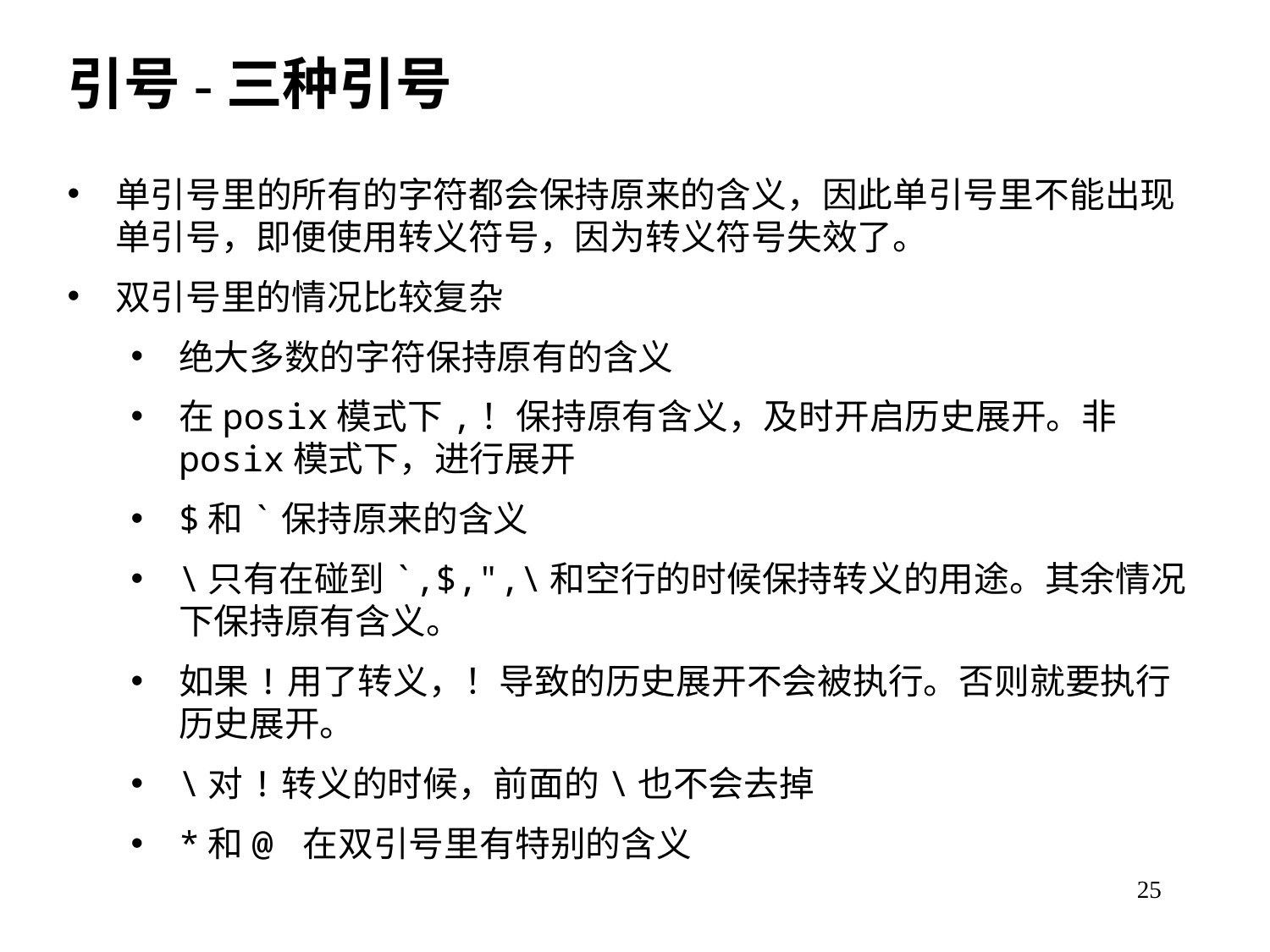

引号-三种引号
单引号里的所有的字符都会保持原来的含义，因此单引号里不能出现单引号，即便使用转义符号，因为转义符号失效了。
双引号里的情况比较复杂
绝大多数的字符保持原有的含义
在posix模式下,！保持原有含义，及时开启历史展开。非posix模式下，进行展开
$和`保持原来的含义
\只有在碰到`,$,",\和空行的时候保持转义的用途。其余情况下保持原有含义。
如果!用了转义，！导致的历史展开不会被执行。否则就要执行历史展开。
\对!转义的时候，前面的\也不会去掉
*和@ 在双引号里有特别的含义
25